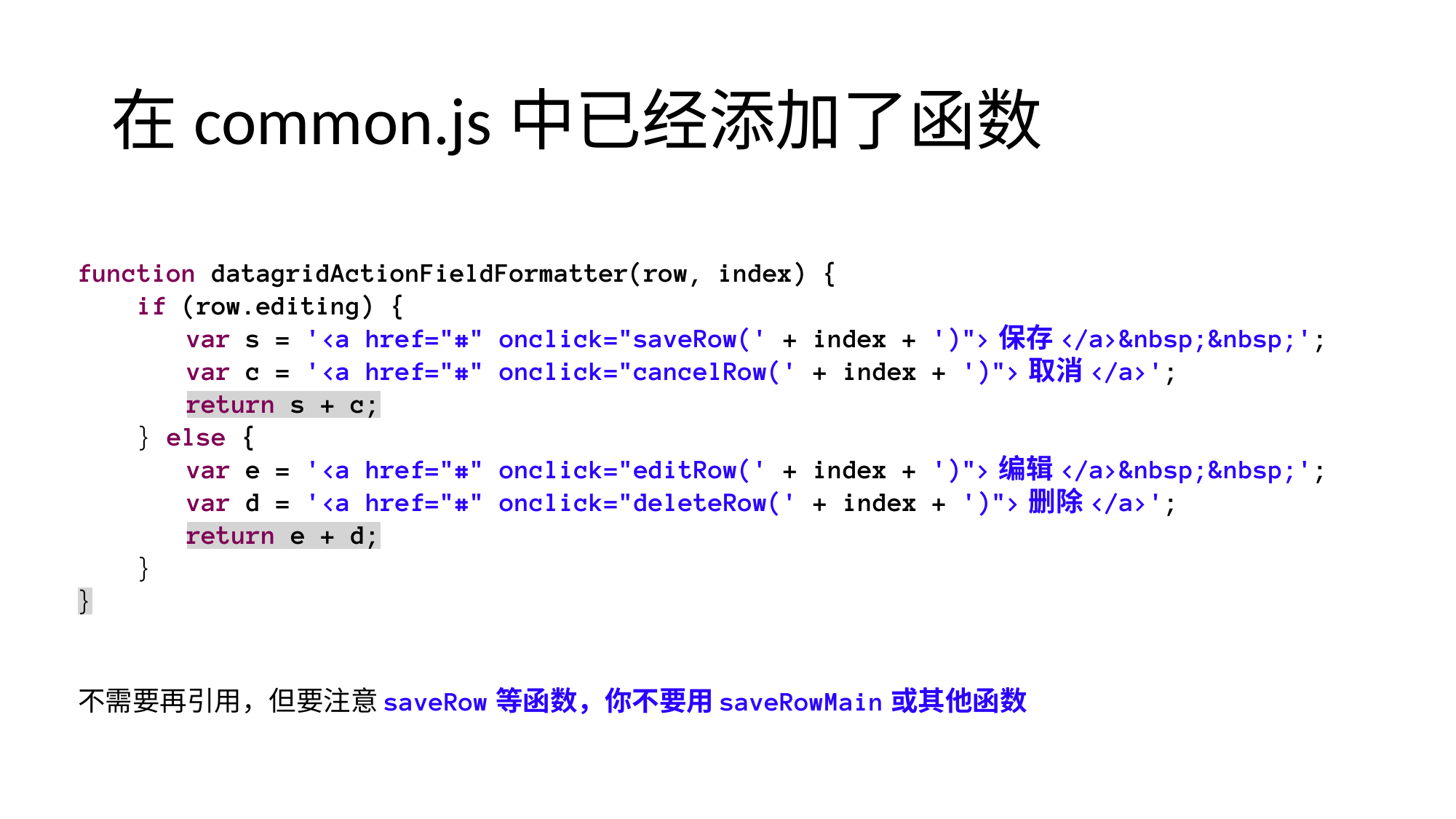

# 在common.js中已经添加了函数
function datagridActionFieldFormatter(row, index) {
    if (row.editing) {
	var s = '<a href="#" onclick="saveRow(' + index + ')">保存</a>&nbsp;&nbsp;';
	var c = '<a href="#" onclick="cancelRow(' + index + ')">取消</a>';
	return s + c;
    } else {
	var e = '<a href="#" onclick="editRow(' + index + ')">编辑</a>&nbsp;&nbsp;';
	var d = '<a href="#" onclick="deleteRow(' + index + ')">删除</a>';
	return e + d;
    }
}
不需要再引用，但要注意saveRow等函数，你不要用saveRowMain或其他函数